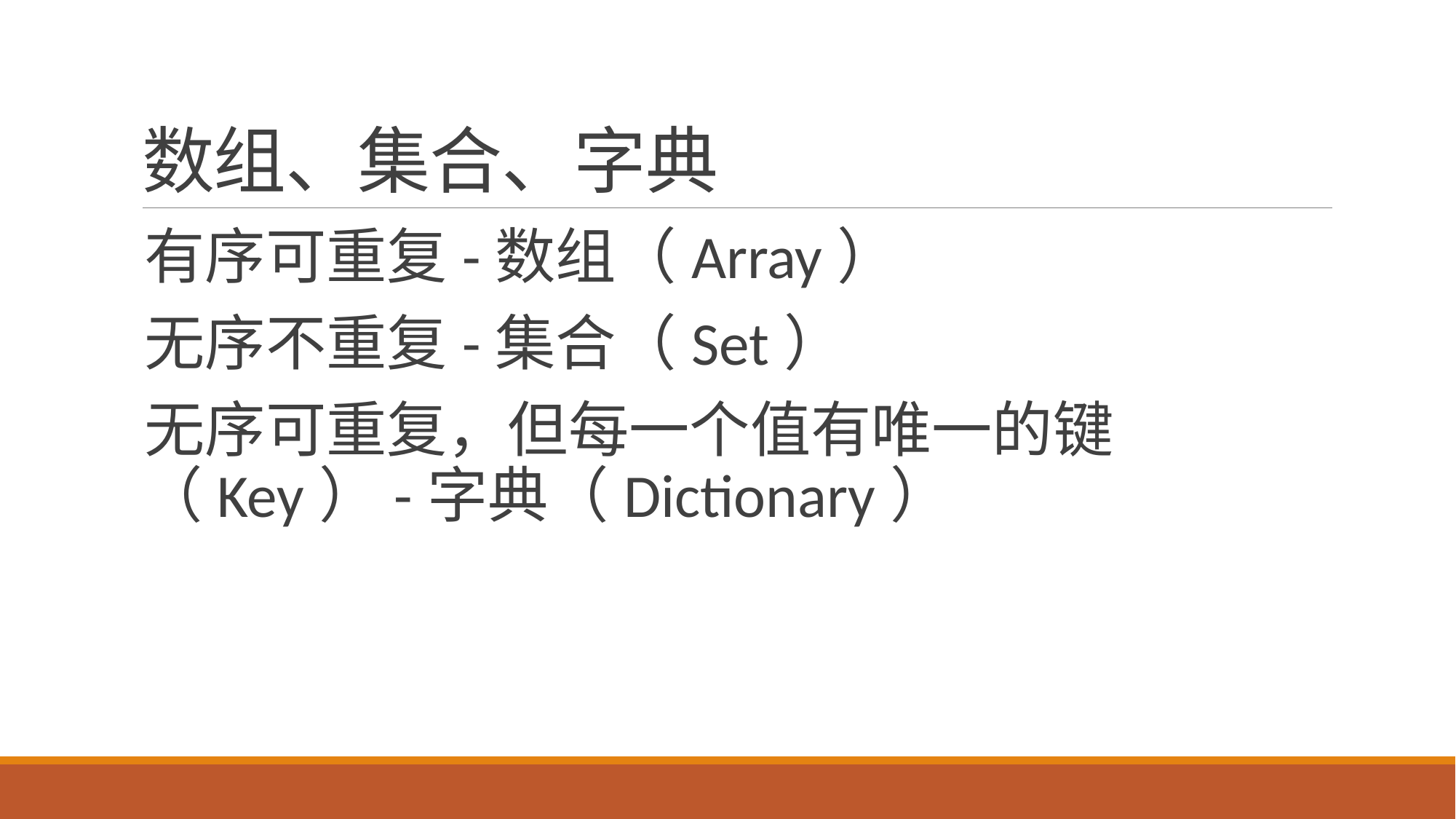

# 数组、集合、字典
有序可重复-数组（Array）
无序不重复-集合（Set）
无序可重复，但每一个值有唯一的键（Key）-字典（Dictionary）